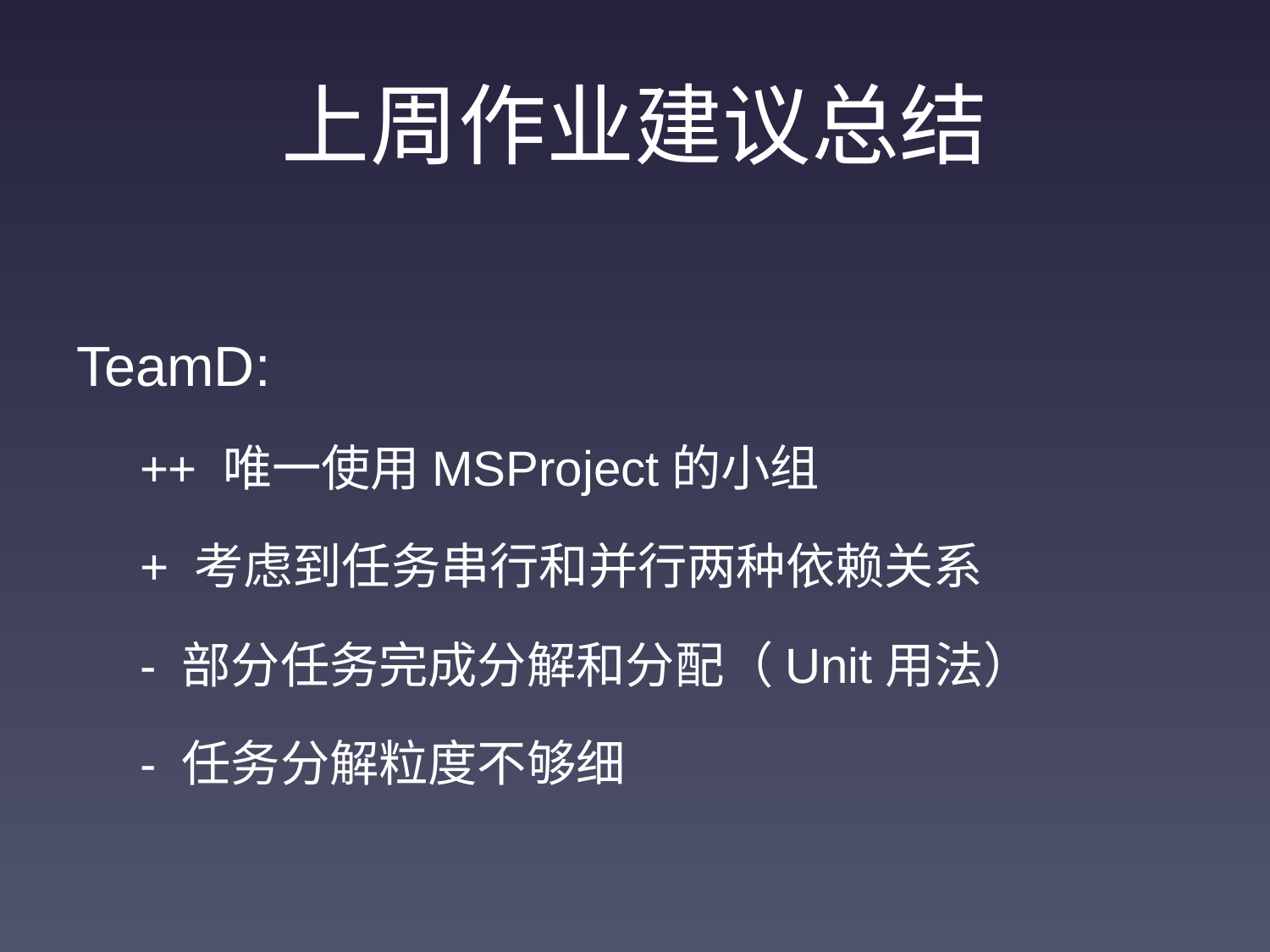

# 上周作业建议总结
TeamD:
++ 唯一使用MSProject的小组
+ 考虑到任务串行和并行两种依赖关系
- 部分任务完成分解和分配（Unit用法）
- 任务分解粒度不够细